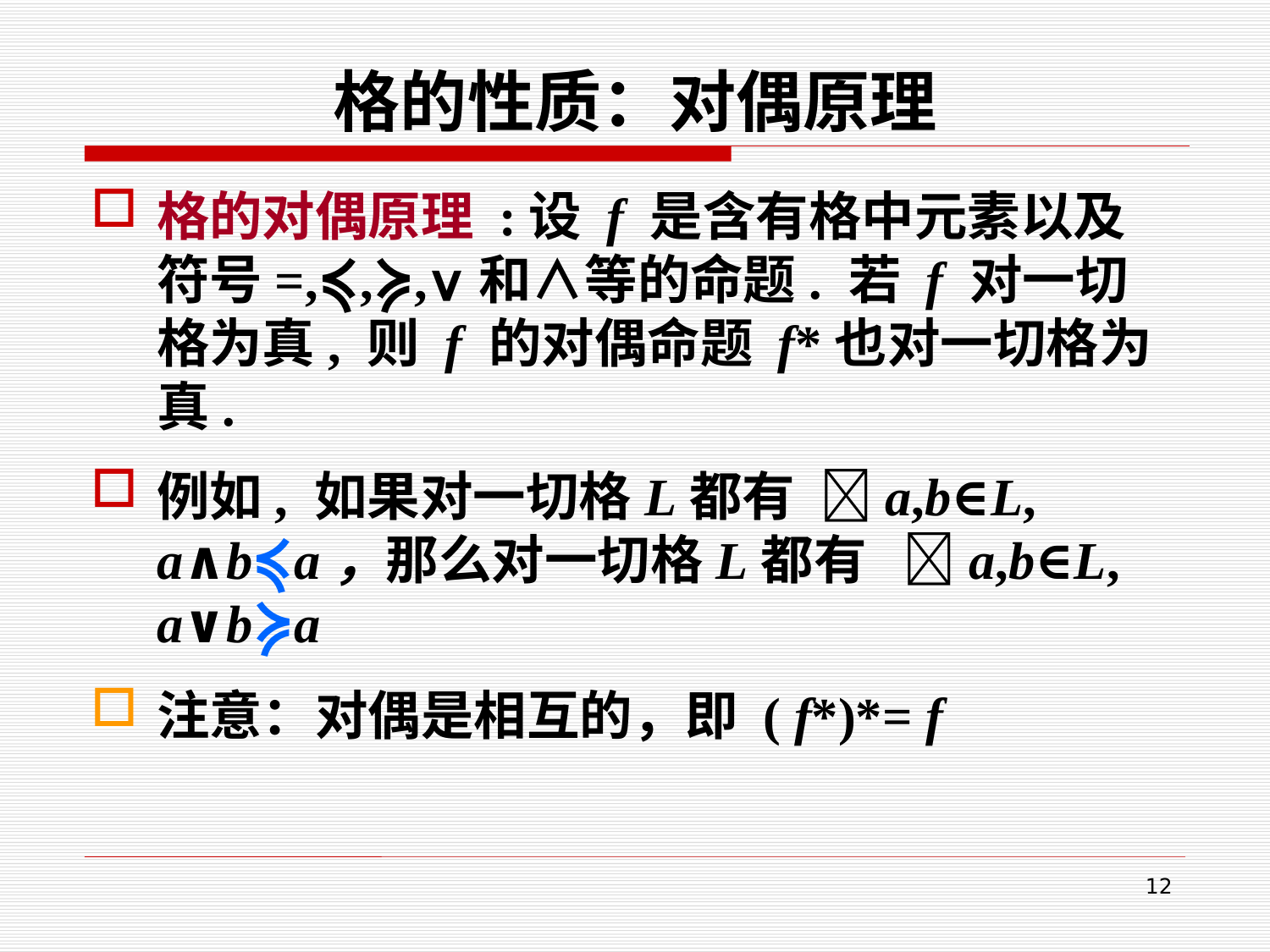

# 格的性质：对偶原理
格的对偶原理 :设 f 是含有格中元素以及符号=,≼,≽,∨和∧等的命题. 若 f 对一切格为真, 则 f 的对偶命题 f*也对一切格为真.
例如, 如果对一切格L都有  ∀a,b∈L, a∧b≼a，那么对一切格L都有   ∀a,b∈L, a∨b≽a
注意：对偶是相互的，即 ( f*)*= f
12